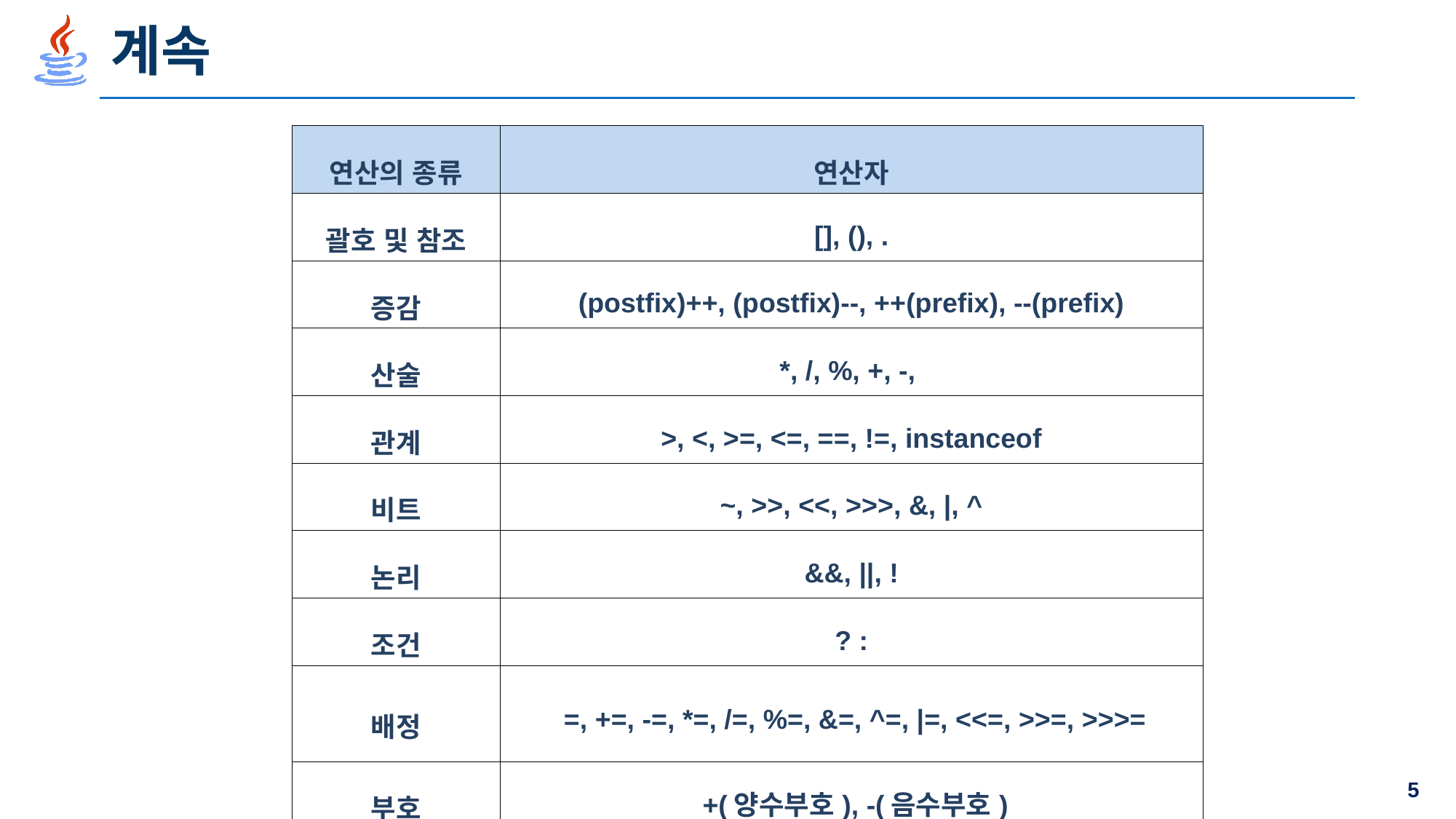

# 계속
| 연산의 종류 | 연산자 |
| --- | --- |
| 괄호 및 참조 | [], (), . |
| 증감 | (postfix)++, (postfix)--, ++(prefix), --(prefix) |
| 산술 | \*, /, %, +, -, |
| 관계 | >, <, >=, <=, ==, !=, instanceof |
| 비트 | ~, >>, <<, >>>, &, |, ^ |
| 논리 | &&, ||, ! |
| 조건 | ? : |
| 배정 | =, +=, -=, \*=, /=, %=, &=, ^=, |=, <<=, >>=, >>>= |
| 부호 | +(양수부호), -(음수부호) |
| 생성 및 형변환 | new, (type) |
5